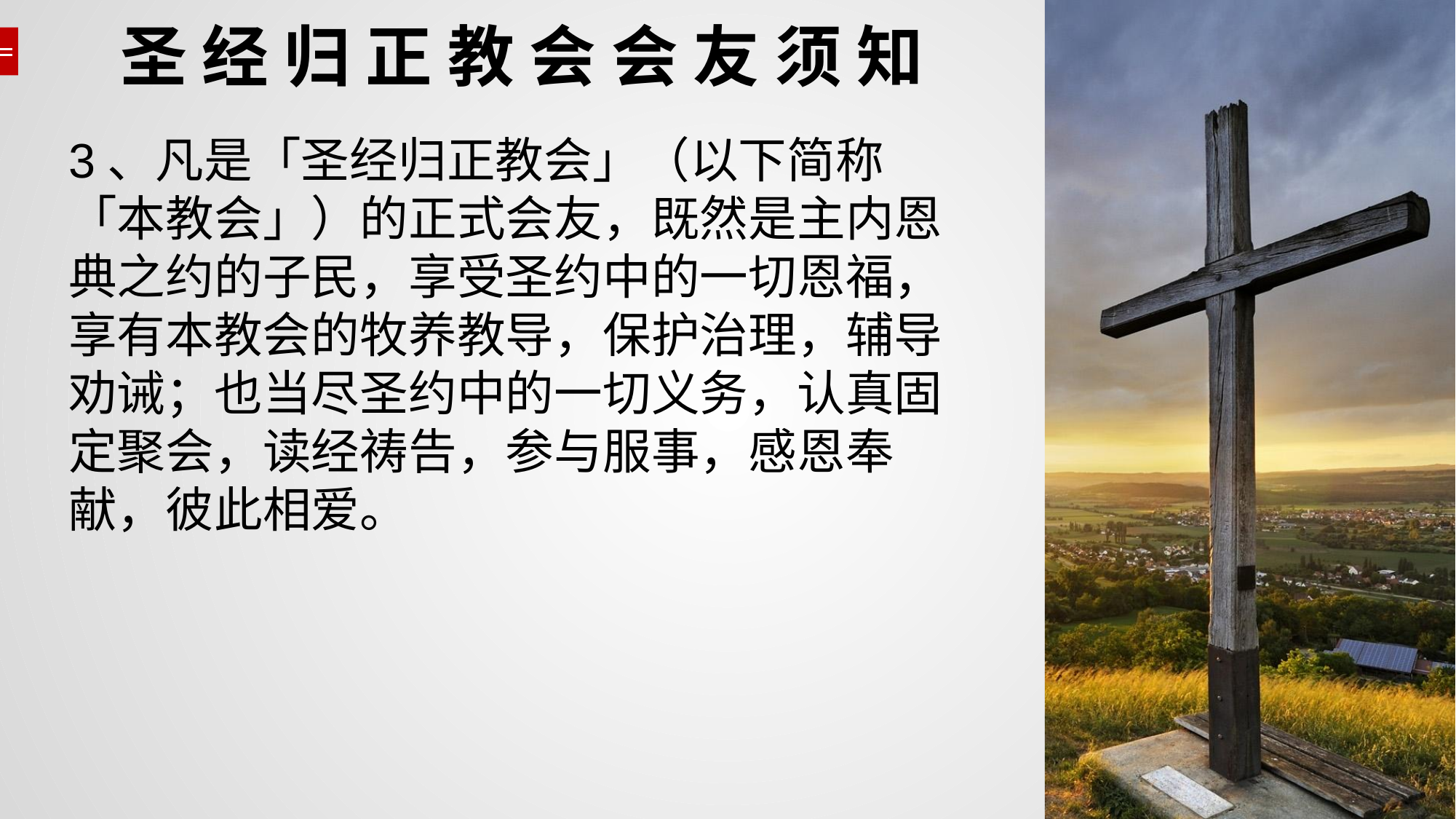

圣经归正教会会友须知
3、凡是「圣经归正教会」（以下简称「本教会」）的正式会友，既然是主内恩典之约的子民，享受圣约中的一切恩福，享有本教会的牧养教导，保护治理，辅导劝诫；也当尽圣约中的一切义务，认真固定聚会，读经祷告，参与服事，感恩奉献，彼此相爱。